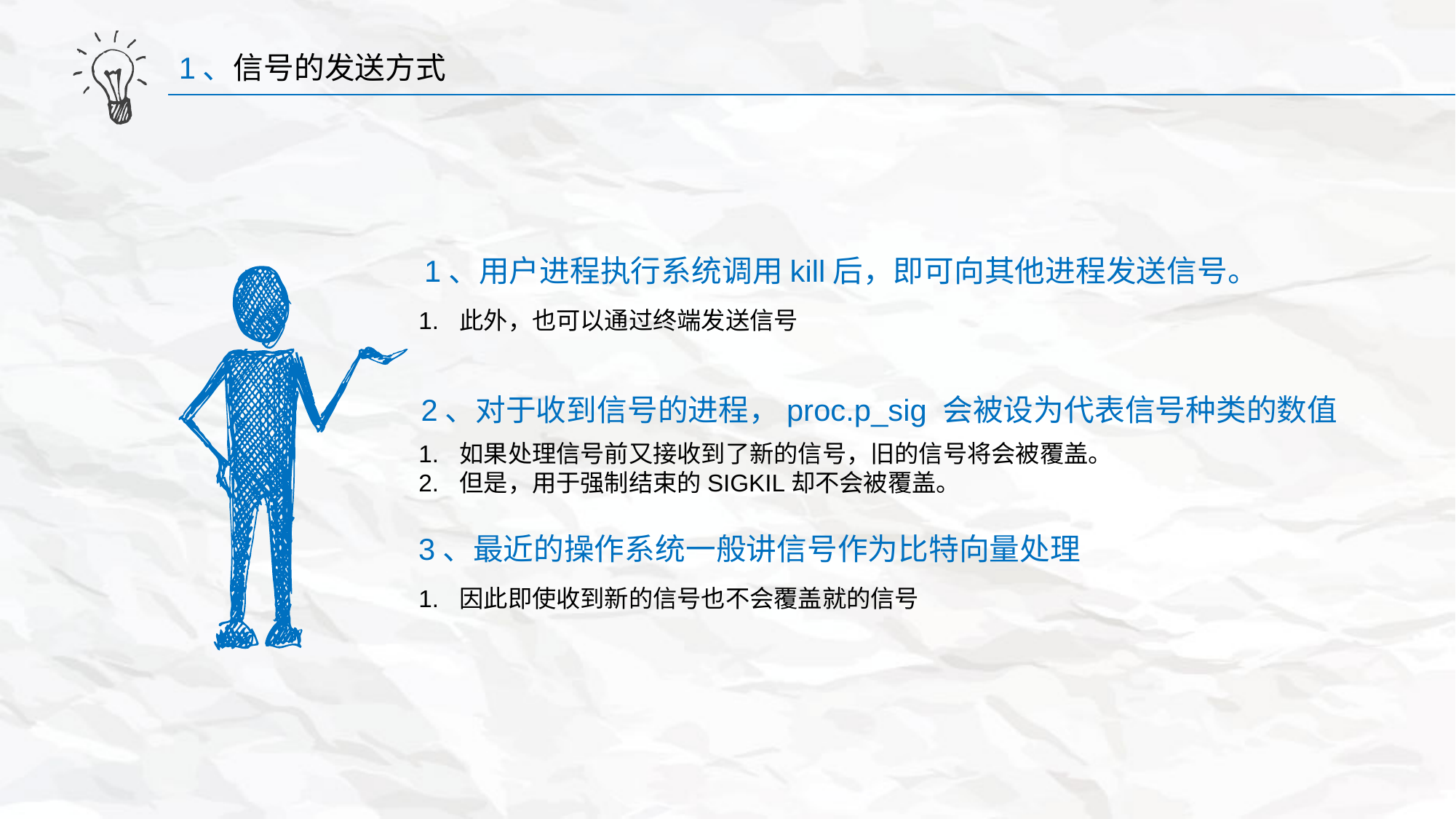

1、信号的发送方式
1、用户进程执行系统调用kill后，即可向其他进程发送信号。
此外，也可以通过终端发送信号
2、对于收到信号的进程，proc.p_sig 会被设为代表信号种类的数值
如果处理信号前又接收到了新的信号，旧的信号将会被覆盖。
但是，用于强制结束的SIGKIL却不会被覆盖。
3、最近的操作系统一般讲信号作为比特向量处理
因此即使收到新的信号也不会覆盖就的信号